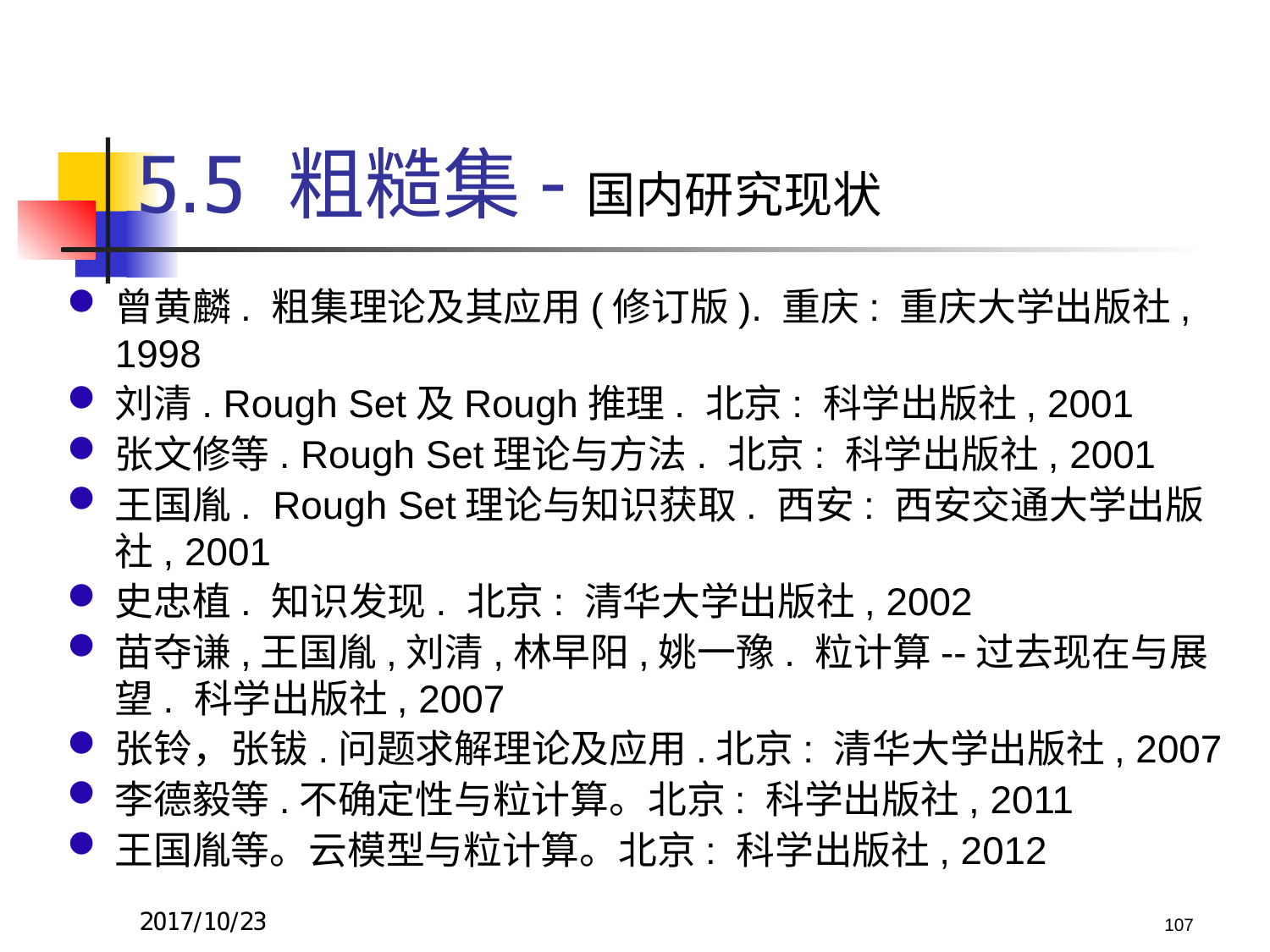

5.5 粗糙集-国内研究现状
曾黄麟. 粗集理论及其应用(修订版). 重庆: 重庆大学出版社, 1998
刘清. Rough Set及Rough推理. 北京: 科学出版社, 2001
张文修等. Rough Set理论与方法. 北京: 科学出版社, 2001
王国胤.  Rough Set理论与知识获取. 西安: 西安交通大学出版社, 2001
史忠植. 知识发现. 北京: 清华大学出版社, 2002
苗夺谦,王国胤,刘清,林早阳,姚一豫. 粒计算--过去现在与展望. 科学出版社, 2007
张铃，张钹.问题求解理论及应用.北京: 清华大学出版社, 2007
李德毅等.不确定性与粒计算。北京: 科学出版社, 2011
王国胤等。云模型与粒计算。北京: 科学出版社, 2012
2017/10/23
107